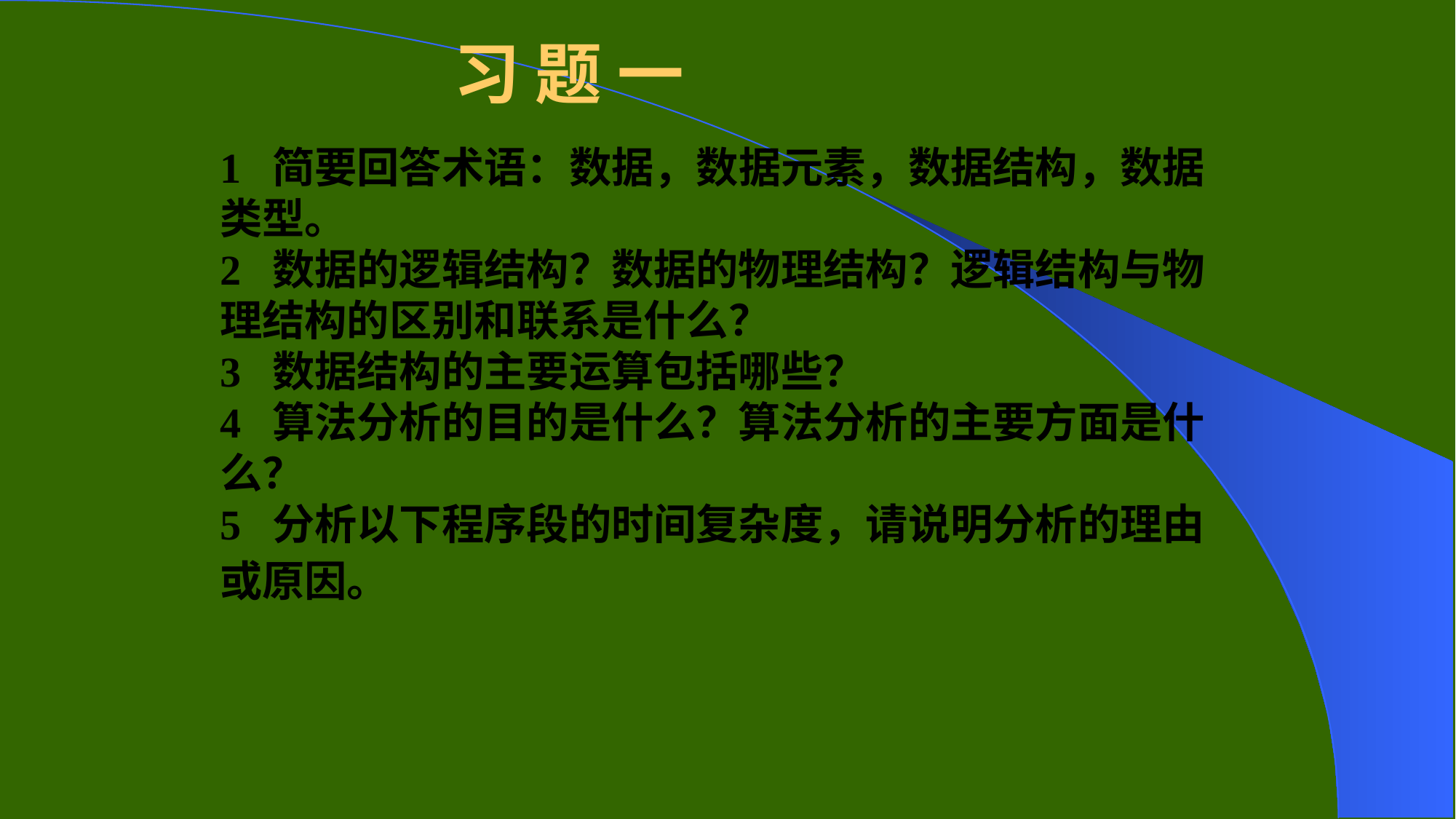

# 习 题 一
1  简要回答术语：数据，数据元素，数据结构，数据类型。
2  数据的逻辑结构？数据的物理结构？逻辑结构与物理结构的区别和联系是什么？
3  数据结构的主要运算包括哪些？
4  算法分析的目的是什么？算法分析的主要方面是什么？
5  分析以下程序段的时间复杂度，请说明分析的理由或原因。